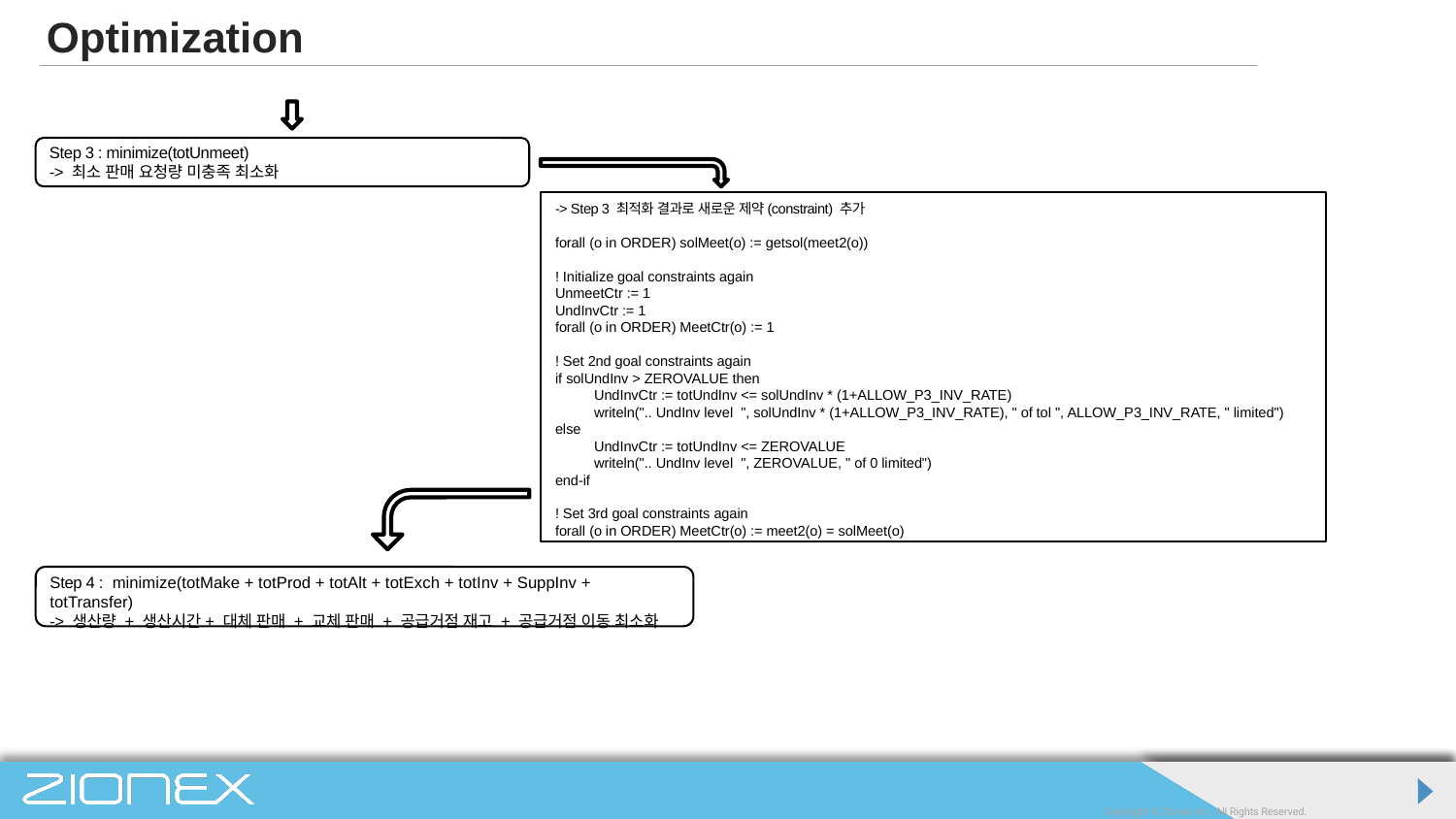

# Optimization

Step 3 : minimize(totUnmeet)
-> 최소 판매 요청량 미충족 최소화
-> Step 3 최적화 결과로 새로운 제약(constraint) 추가

forall (o in ORDER) solMeet(o) := getsol(meet2(o))

! Initialize goal constraints again
UnmeetCtr := 1
UndInvCtr := 1
forall (o in ORDER) MeetCtr(o) := 1

! Set 2nd goal constraints again
if solUndInv > ZEROVALUE then
          UndInvCtr := totUndInv <= solUndInv * (1+ALLOW_P3_INV_RATE)
          writeln(".. UndInv level  ", solUndInv * (1+ALLOW_P3_INV_RATE), " of tol ", ALLOW_P3_INV_RATE, " limited")
else
          UndInvCtr := totUndInv <= ZEROVALUE
          writeln(".. UndInv level  ", ZEROVALUE, " of 0 limited")
end-if

! Set 3rd goal constraints again
forall (o in ORDER) MeetCtr(o) := meet2(o) = solMeet(o)

Step 4 :  minimize(totMake + totProd + totAlt + totExch + totInv + SuppInv + totTransfer)
-> 생산량 + 생산시간+ 대체 판매 + 교체 판매 + 공급거점 재고 + 공급거점 이동 최소화